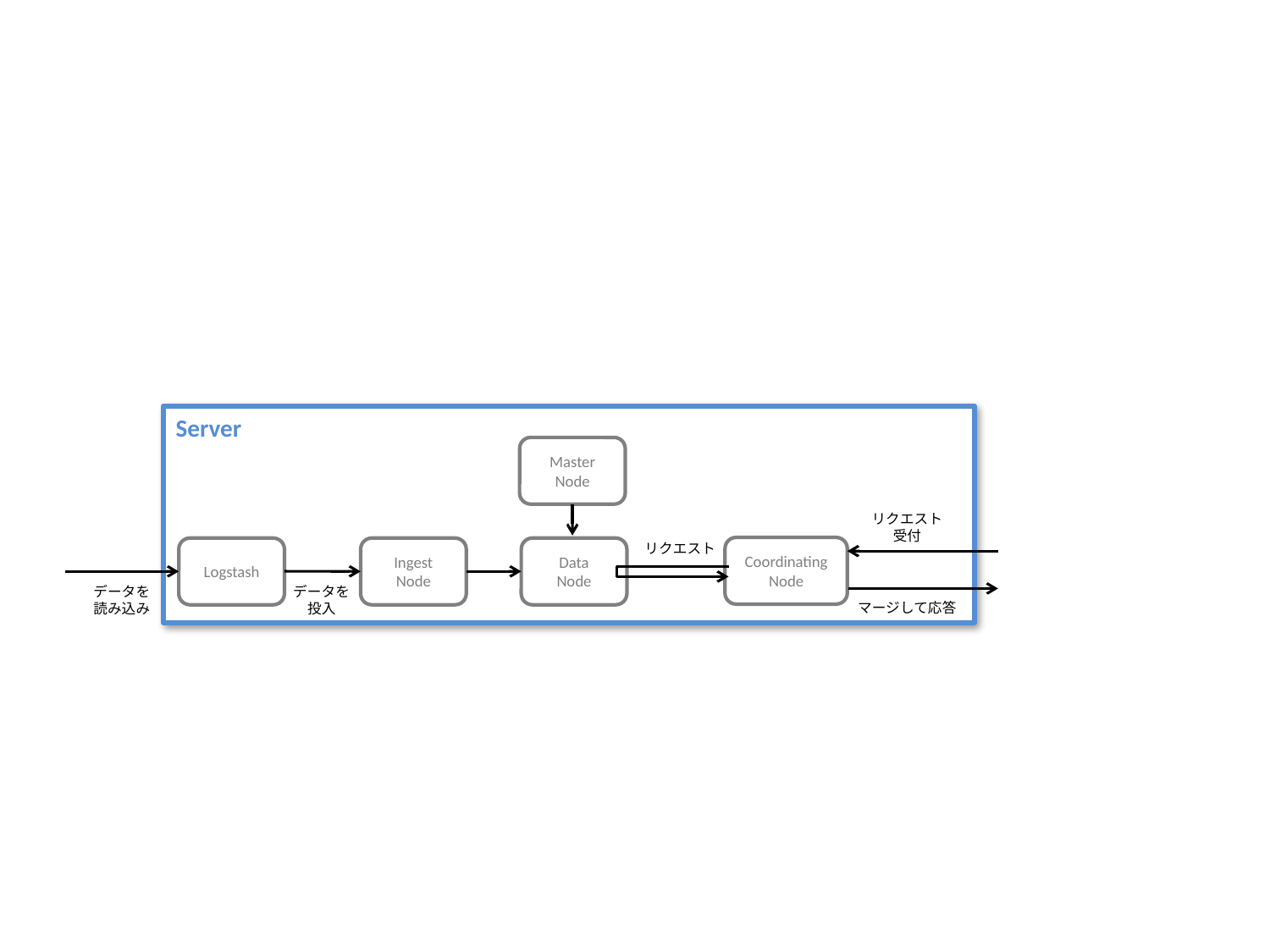

Server
Master
Node
リクエスト
受付

リクエスト
Coordinating
Node
Logstash
Ingest
Node
Data
Node
データを
読み込み
データを
投入
マージして応答